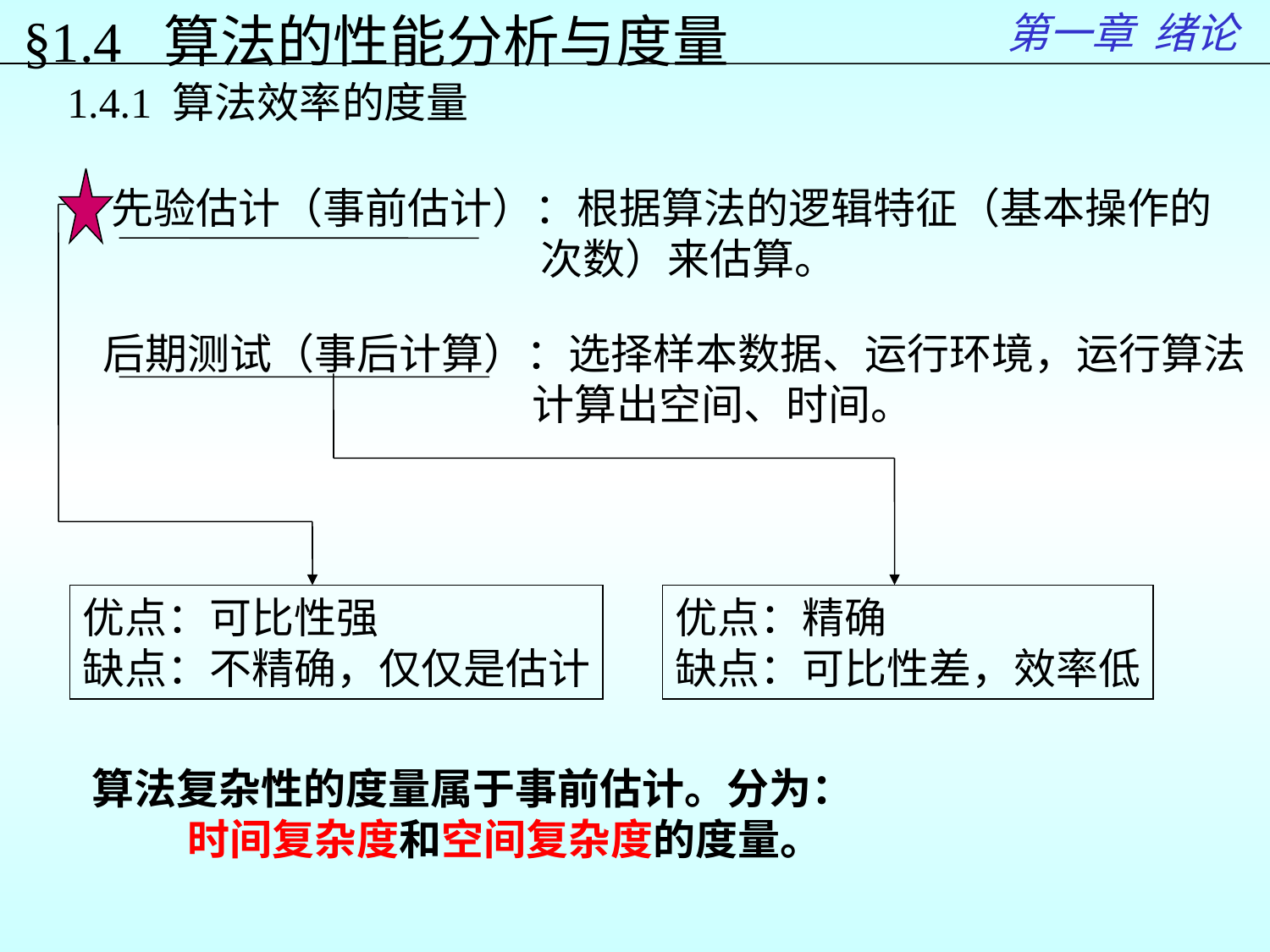

第一章  绪论

§1.4  算法的性能分析与度量
1.4.1 算法效率的度量

先验估计（事前估计）：根据算法的逻辑特征（基本操作的
                                            次数）来估算。

后期测试（事后计算）：选择样本数据、运行环境，运行算法
                                            计算出空间、时间。

优点：可比性强
缺点：不精确，仅仅是估计
优点：精确
缺点：可比性差，效率低
算法复杂性的度量属于事前估计。分为：
         时间复杂度和空间复杂度的度量。